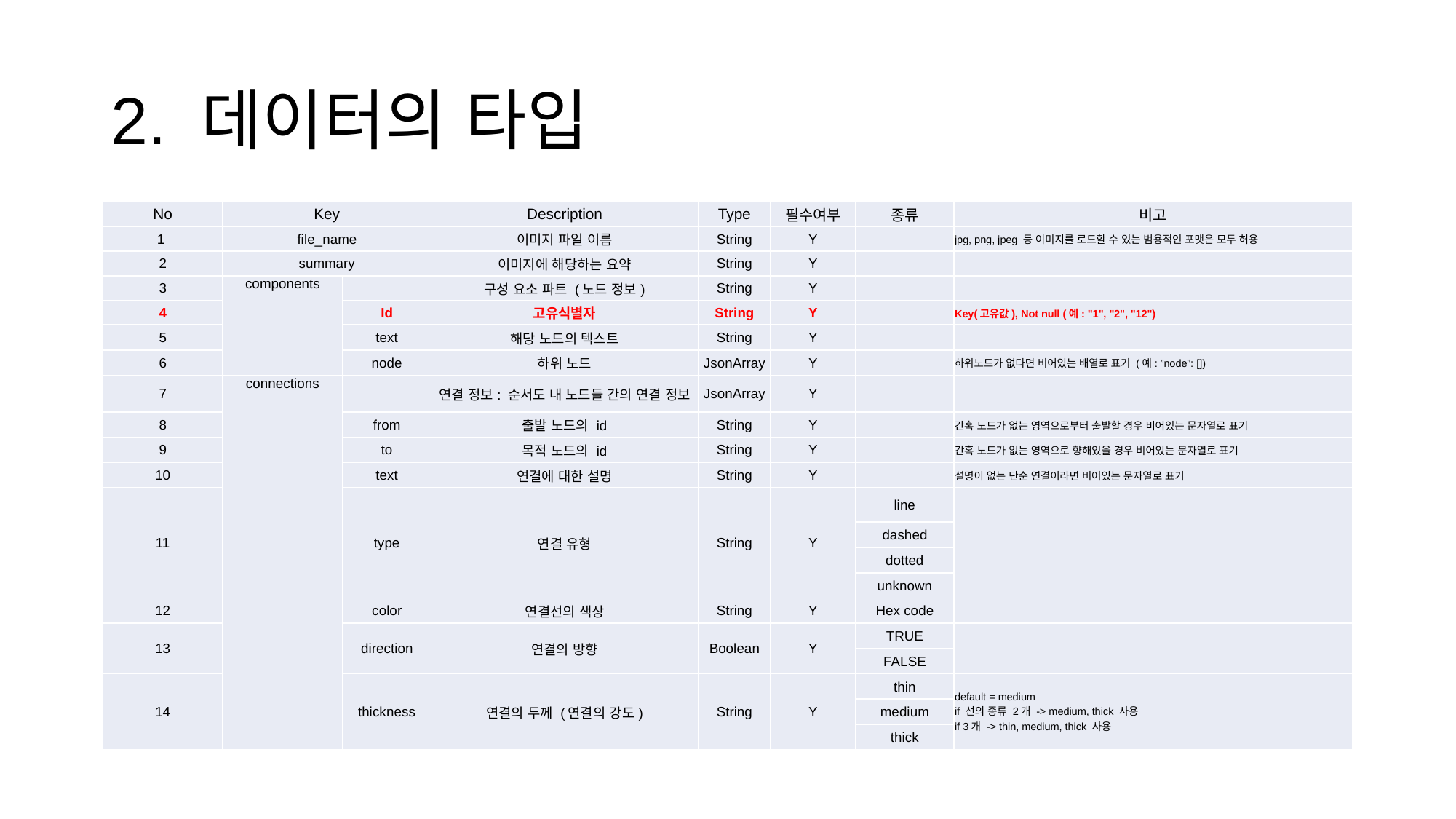

# 2. 데이터의 타입
| No | Key |  | Description | Type | 필수여부 | 종류 | 비고 |
| --- | --- | --- | --- | --- | --- | --- | --- |
| 1 | file\_name |  | 이미지 파일 이름 | String | Y |  | jpg, png, jpeg 등 이미지를 로드할 수 있는 범용적인 포맷은 모두 허용 |
| 2 | summary |  | 이미지에 해당하는 요약 | String | Y |  |  |
| 3 | components |  | 구성 요소 파트 (노드 정보) | String | Y |  |  |
| 4 |  | Id | 고유식별자 | String | Y |  | Key(고유값), Not null (예: "1", "2", "12") |
| 5 |  | text | 해당 노드의 텍스트 | String | Y |  |  |
| 6 |  | node | 하위 노드 | JsonArray | Y |  | 하위노드가 없다면 비어있는 배열로 표기 (예: ”node”: []) |
| 7 | connections |  | 연결 정보: 순서도 내 노드들 간의 연결 정보 | JsonArray | Y |  |  |
| 8 |  | from | 출발 노드의 id | String | Y |  | 간혹 노드가 없는 영역으로부터 출발할 경우 비어있는 문자열로 표기 |
| 9 |  | to | 목적 노드의 id | String | Y |  | 간혹 노드가 없는 영역으로 향해있을 경우 비어있는 문자열로 표기 |
| 10 |  | text | 연결에 대한 설명 | String | Y |  | 설명이 없는 단순 연결이라면 비어있는 문자열로 표기 |
| 11 |  | type | 연결 유형 | String | Y | line |  |
|  |  |  |  |  |  | dashed |  |
|  |  |  |  |  |  | dotted |  |
|  |  |  |  |  |  | unknown |  |
| 12 |  | color | 연결선의 색상 | String | Y | Hex code |  |
| 13 |  | direction | 연결의 방향 | Boolean | Y | TRUE |  |
|  |  |  |  |  |  | FALSE |  |
| 14 |  | thickness | 연결의 두께 (연결의 강도) | String | Y | thin | default = medium if 선의 종류 2개 -> medium, thick 사용 if 3개 -> thin, medium, thick 사용 |
|  |  |  |  |  |  | medium |  |
|  |  |  |  |  |  | thick |  |